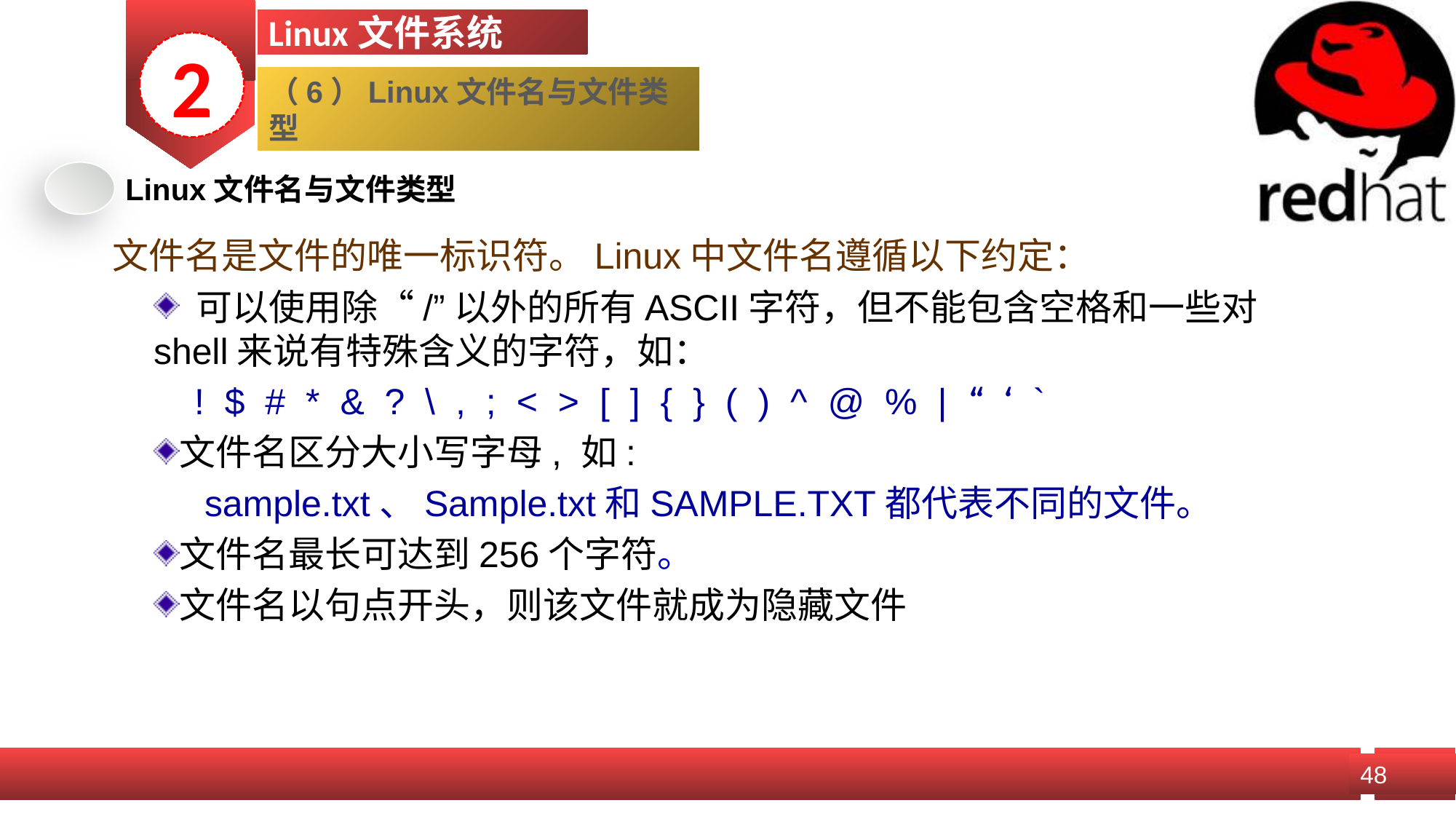

Linux文件系统
2
（6）Linux文件名与文件类型

Linux文件名与文件类型
文件名是文件的唯一标识符。Linux中文件名遵循以下约定：
 可以使用除“/”以外的所有ASCII字符，但不能包含空格和一些对shell来说有特殊含义的字符，如：
    !  $  #  *  &  ?  \  ,  ;  <  >  [  ]  {  }  (  )  ^  @  %  |  “  ‘  `
文件名区分大小写字母, 如:
     sample.txt、Sample.txt和SAMPLE.TXT都代表不同的文件。
文件名最长可达到256个字符。
文件名以句点开头，则该文件就成为隐藏文件